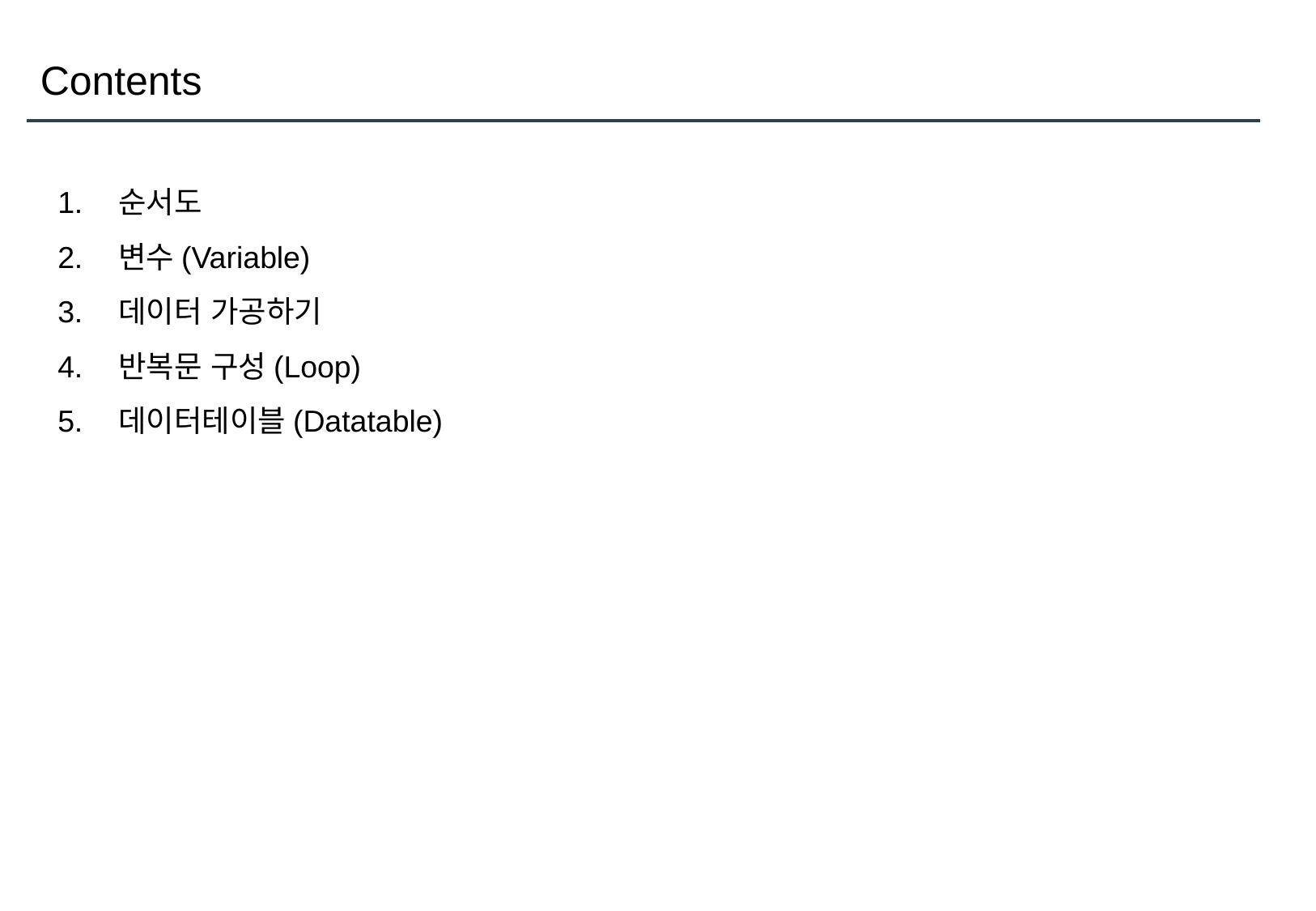

Contents
순서도
변수(Variable)
데이터 가공하기
반복문 구성(Loop)
데이터테이블(Datatable)